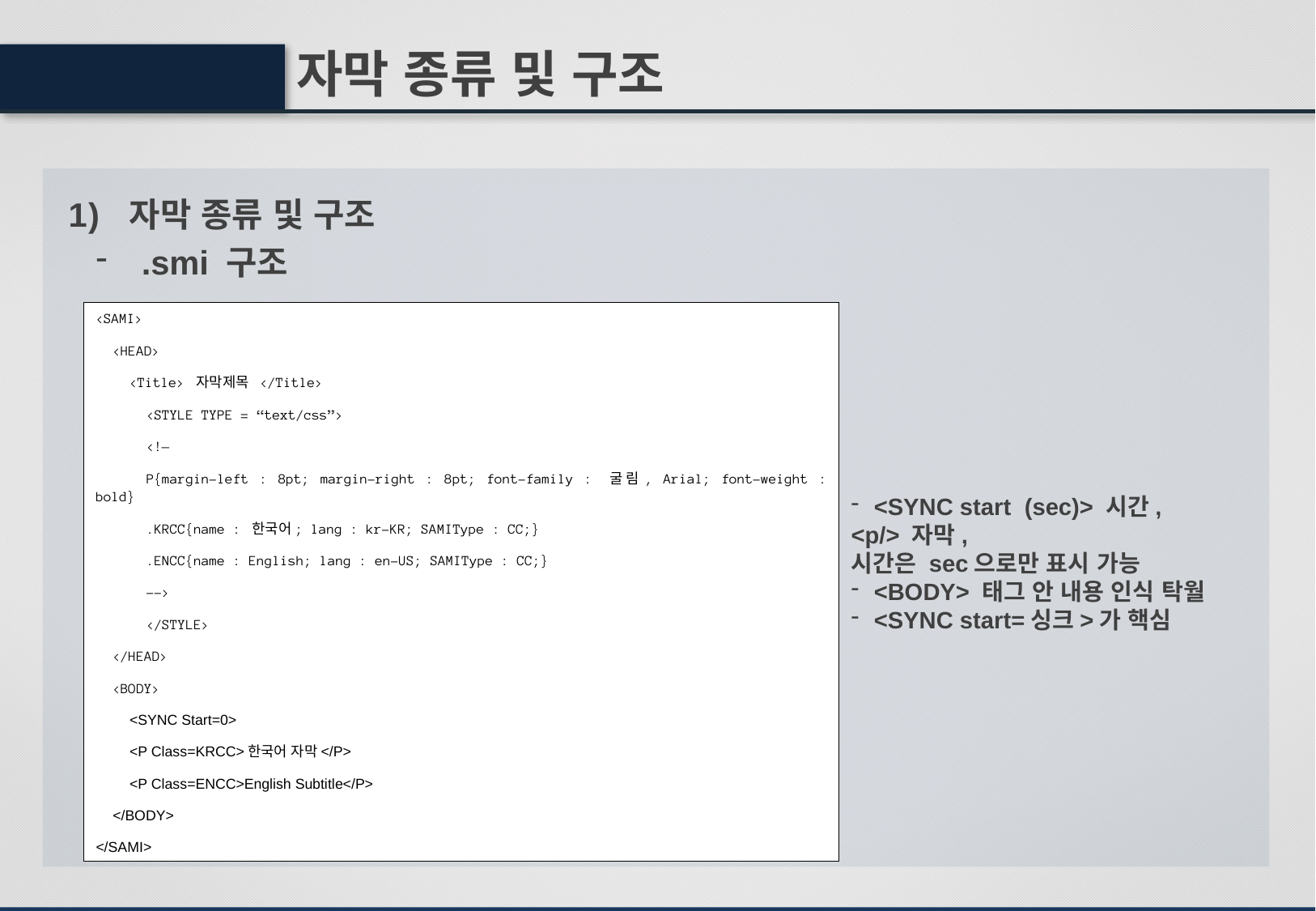

자막 종류 및 구조

자막 종류 및 구조

.smi 구조

<SAMI>
<HEAD>
<Title> 자막제목 </Title>
<STYLE TYPE = “text/css”>
<!—
P{margin-left : 8pt; margin-right : 8pt; font-family : 굴림, Arial; font-weight : bold}
.KRCC{name : 한국어; lang : kr-KR; SAMIType : CC;}
.ENCC{name : English; lang : en-US; SAMIType : CC;}
-->
</STYLE>
</HEAD>
<BODY>
<SYNC Start=0>
<P Class=KRCC>한국어 자막</P>
<P Class=ENCC>English Subtitle</P>
</BODY>
</SAMI>
<SYNC start  (sec)> 시간,
<p/> 자막,
시간은 sec으로만 표시 가능
<BODY> 태그 안 내용 인식 탁월
<SYNC start=싱크>가 핵심